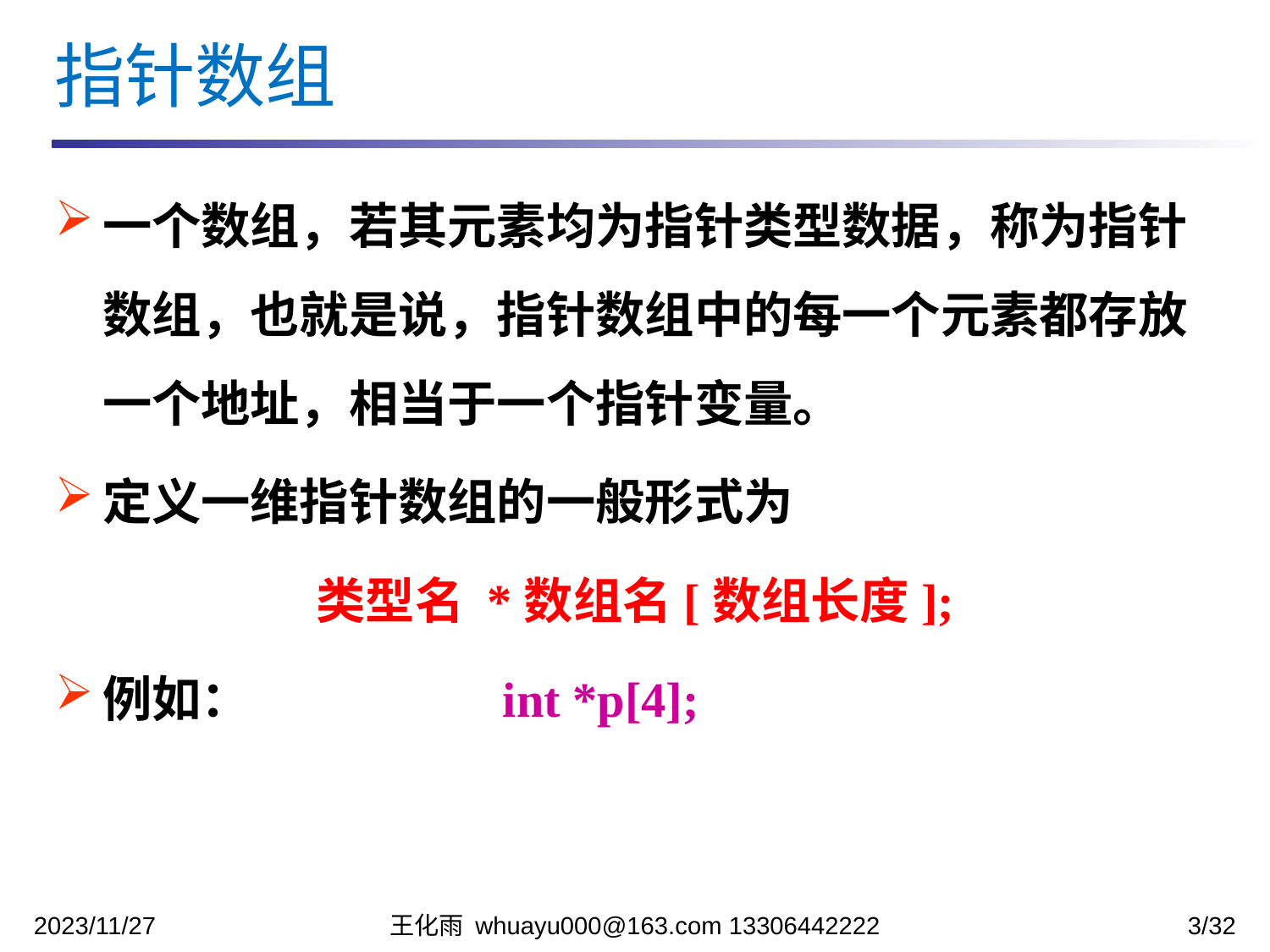

指针数组
一个数组，若其元素均为指针类型数据，称为指针数组，也就是说，指针数组中的每一个元素都存放一个地址，相当于一个指针变量。
定义一维指针数组的一般形式为
类型名 *数组名[数组长度];
例如：  	            int *p[4];
2023/11/27
王化雨 whuayu000@163.com 13306442222
3/32